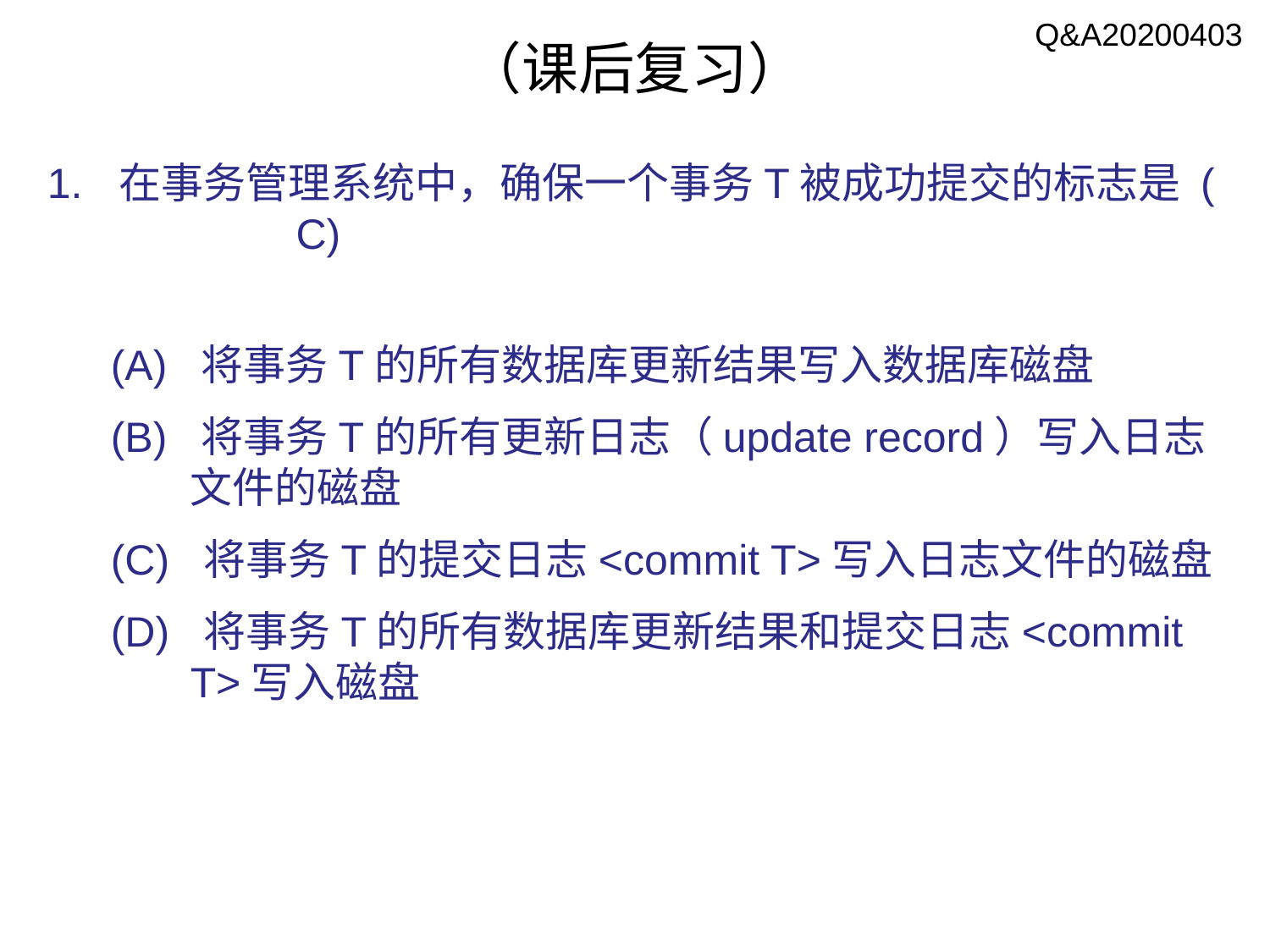

Q&A20200403
# （课后复习）
在事务管理系统中，确保一个事务T被成功提交的标志是 (                C)

(A)  将事务T的所有数据库更新结果写入数据库磁盘
(B)  将事务T的所有更新日志（update record）写入日志文件的磁盘
(C)  将事务T的提交日志<commit T>写入日志文件的磁盘
(D)  将事务T的所有数据库更新结果和提交日志<commit T>写入磁盘